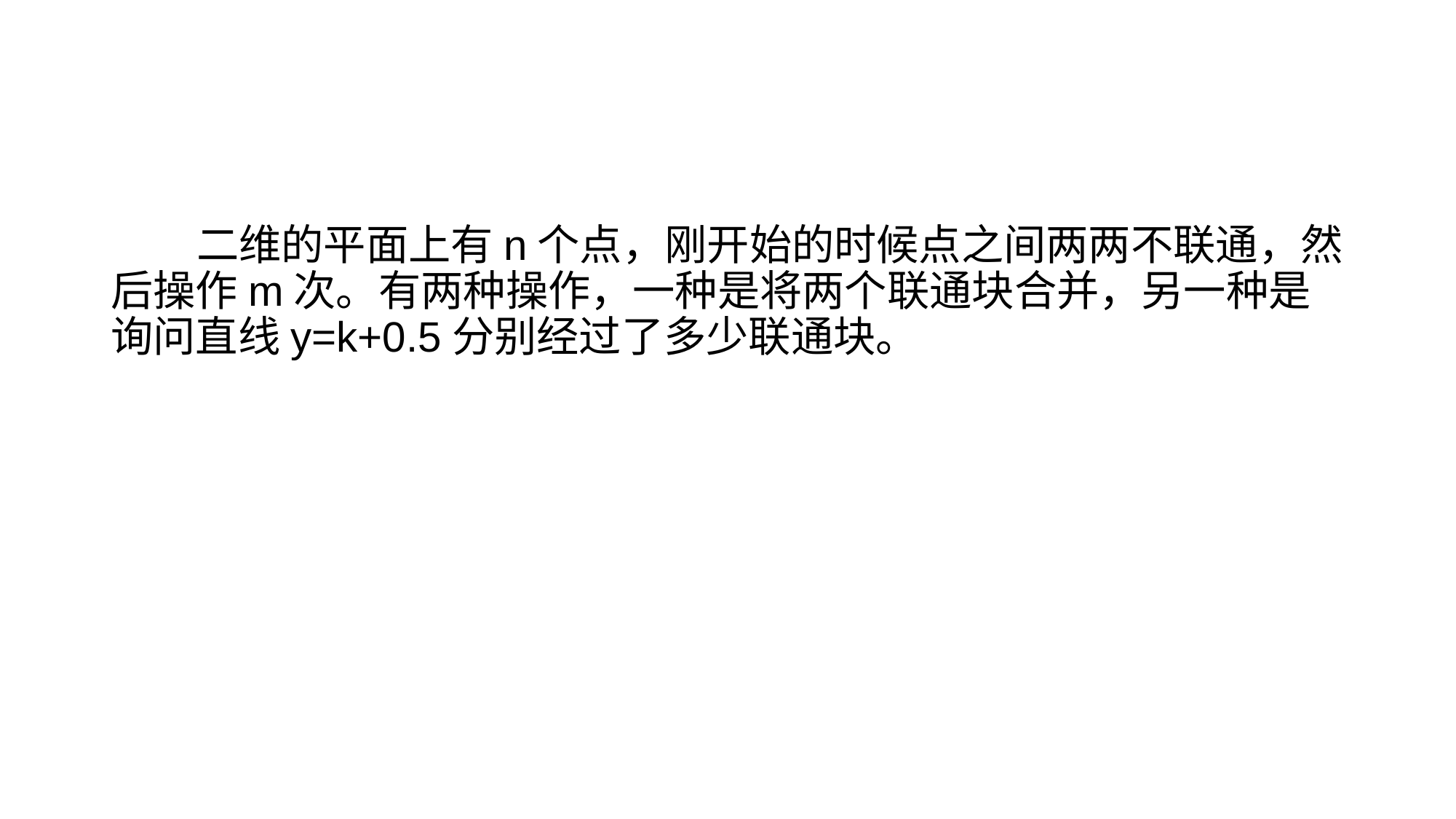

#
        二维的平面上有n个点，刚开始的时候点之间两两不联通，然后操作m次。有两种操作，一种是将两个联通块合并，另一种是询问直线y=k+0.5分别经过了多少联通块。